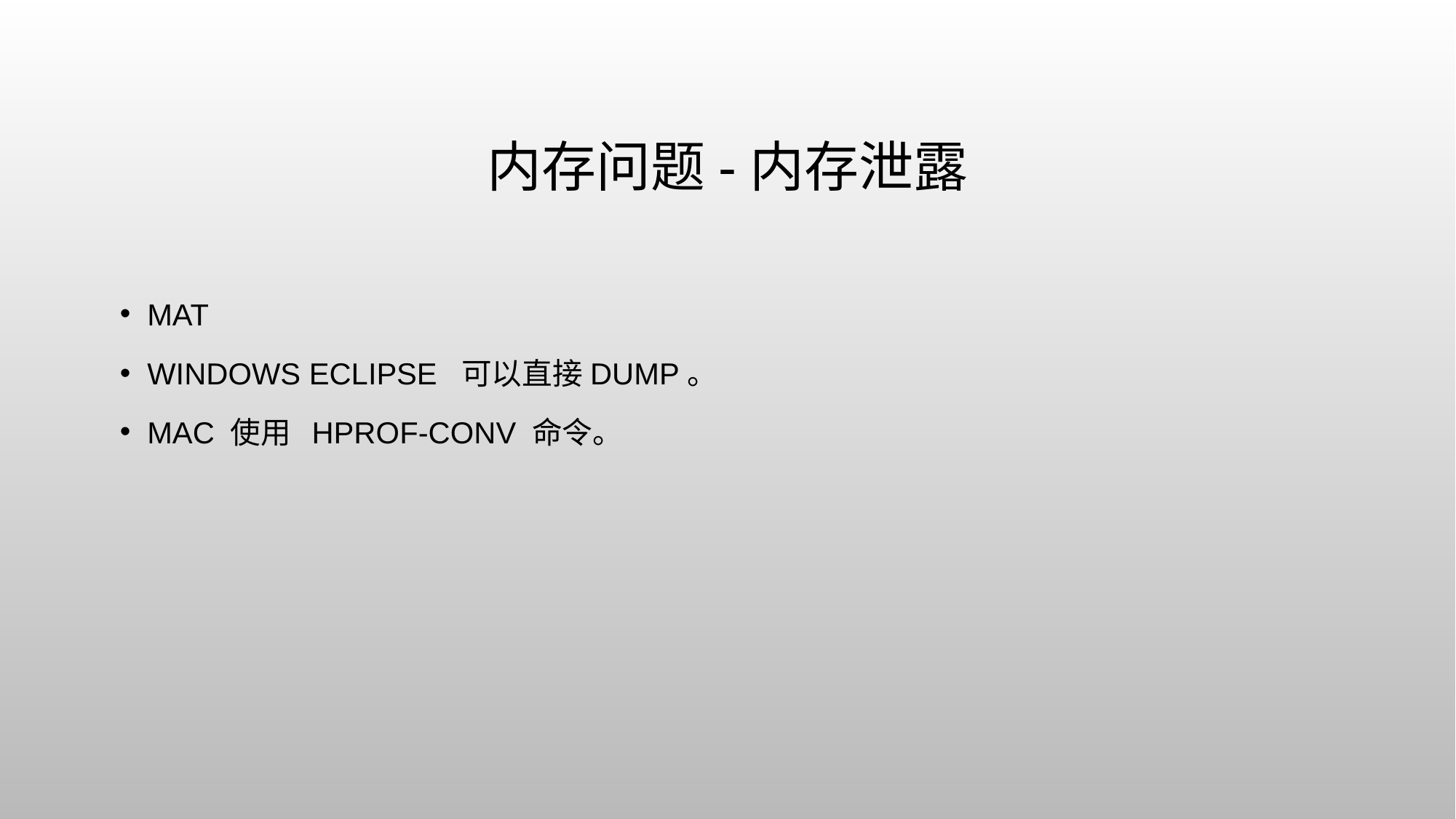

# 内存问题-内存泄露
MAT
Windows eclipse  可以直接dump。
Mac 使用  hprof-conv 命令。